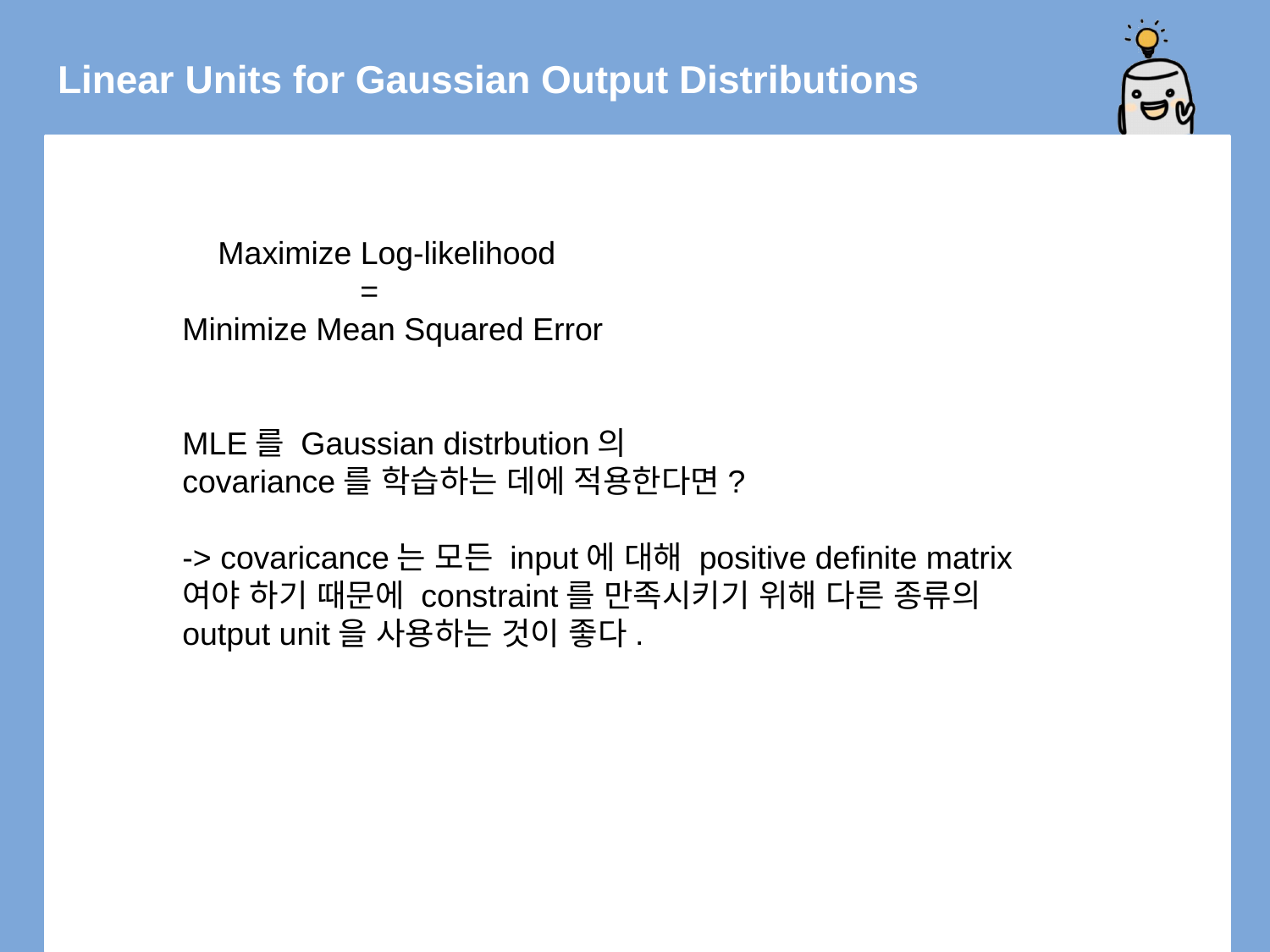

Linear Units for Gaussian Output Distributions
    Maximize Log-likelihood
                    =
Minimize Mean Squared Error

MLE를 Gaussian distrbution의
covariance를 학습하는 데에 적용한다면?

-> covaricance는 모든 input에 대해 positive definite matrix여야 하기 때문에 constraint를 만족시키기 위해 다른 종류의 output unit을 사용하는 것이 좋다.